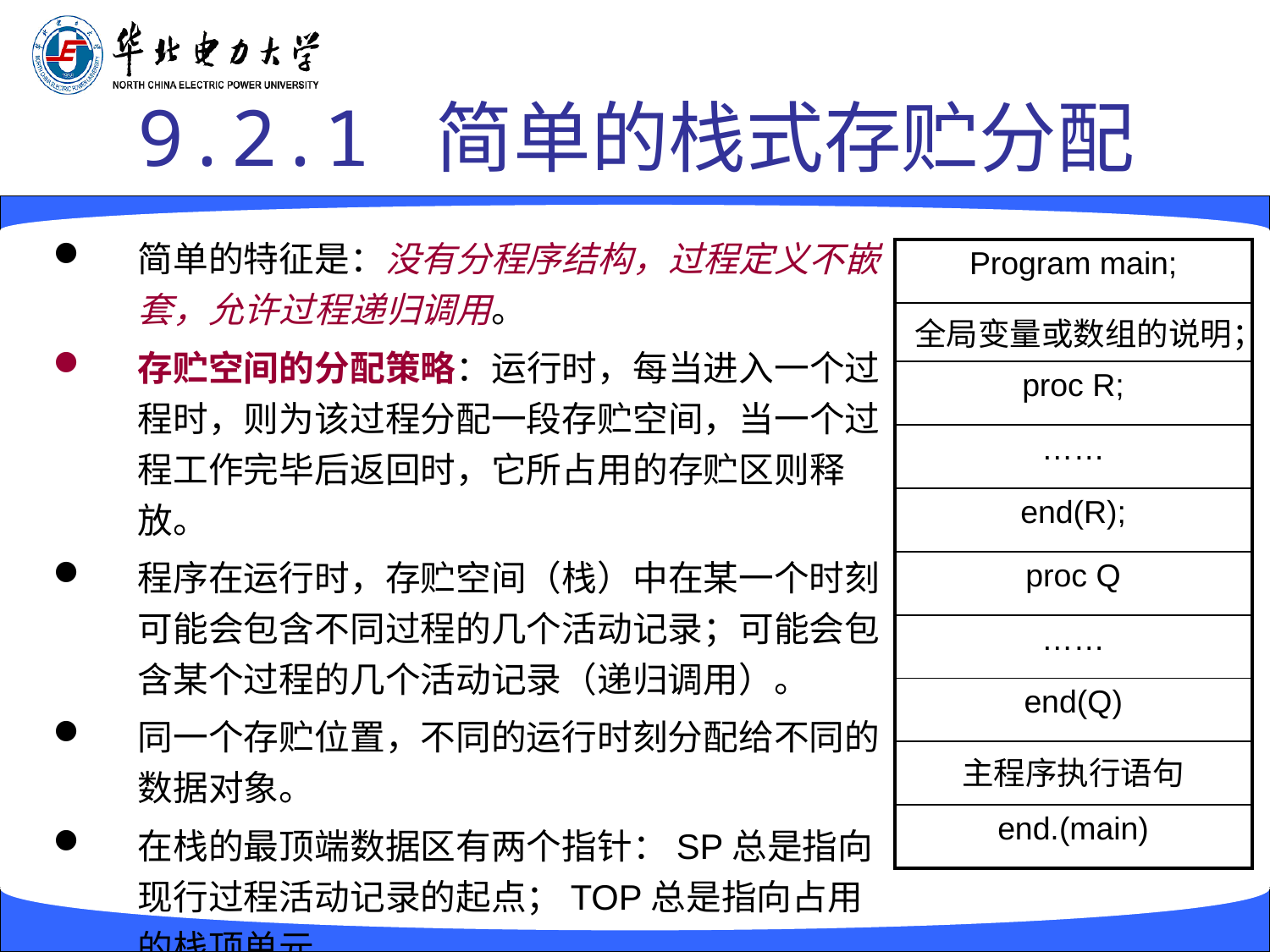

# 9.2.1 简单的栈式存贮分配
简单的特征是：没有分程序结构，过程定义不嵌套，允许过程递归调用。
存贮空间的分配策略：运行时，每当进入一个过程时，则为该过程分配一段存贮空间，当一个过程工作完毕后返回时，它所占用的存贮区则释放。
程序在运行时，存贮空间（栈）中在某一个时刻可能会包含不同过程的几个活动记录；可能会包含某个过程的几个活动记录（递归调用）。
同一个存贮位置，不同的运行时刻分配给不同的数据对象。
在栈的最顶端数据区有两个指针：SP总是指向现行过程活动记录的起点；TOP总是指向占用的栈顶单元。
| Program main; |
| --- |
| 全局变量或数组的说明； |
| proc R; |
| …… |
| end(R); |
| proc Q |
| …… |
| end(Q) |
| 主程序执行语句 |
| end.(main) |